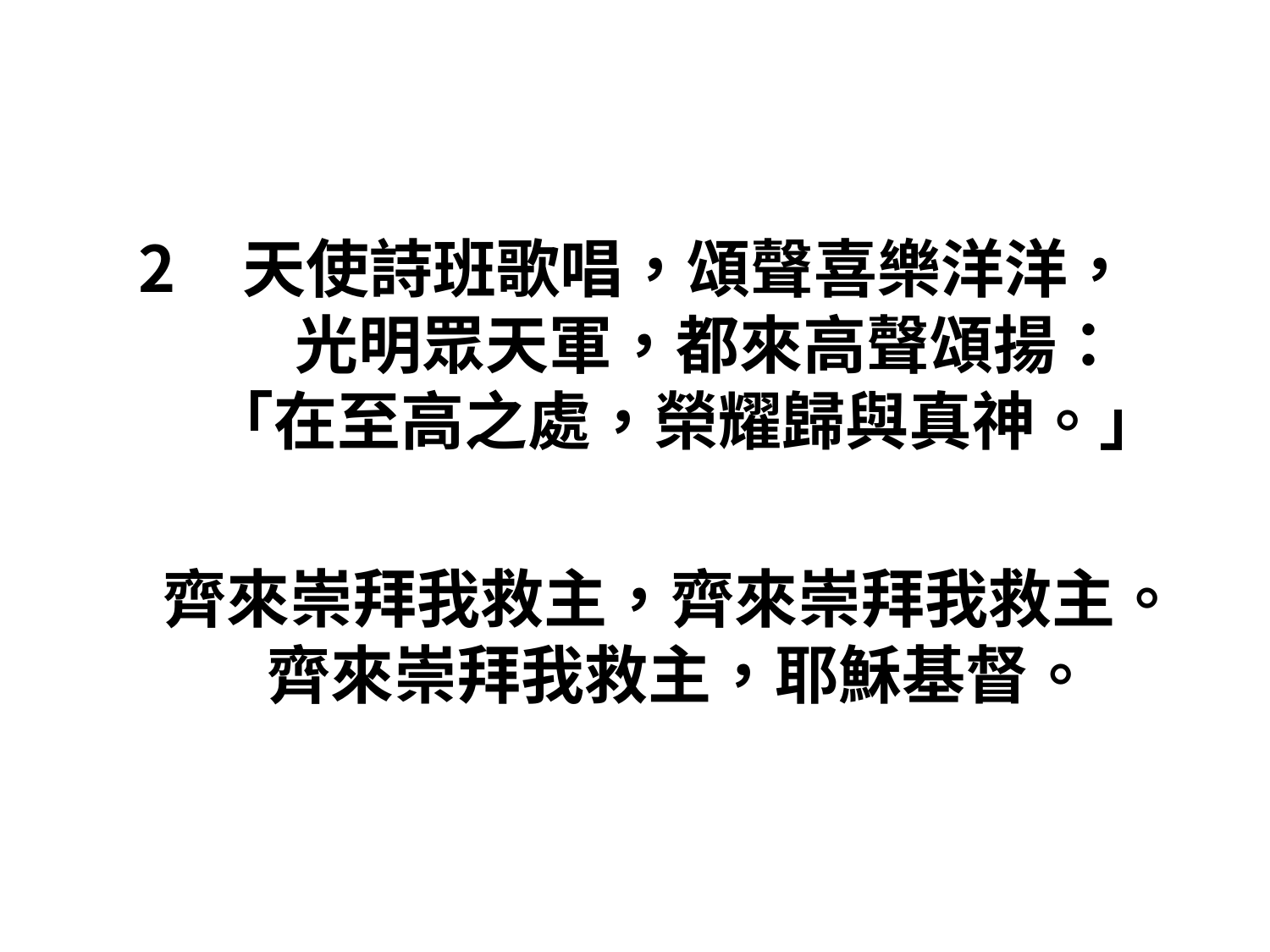

#
天使詩班歌唱，頌聲喜樂洋洋，
   光明眾天軍，都來高聲頌揚：
「在至高之處，榮耀歸與真神。」

    齊來崇拜我救主，齊來崇拜我救主。
齊來崇拜我救主，耶穌基督。